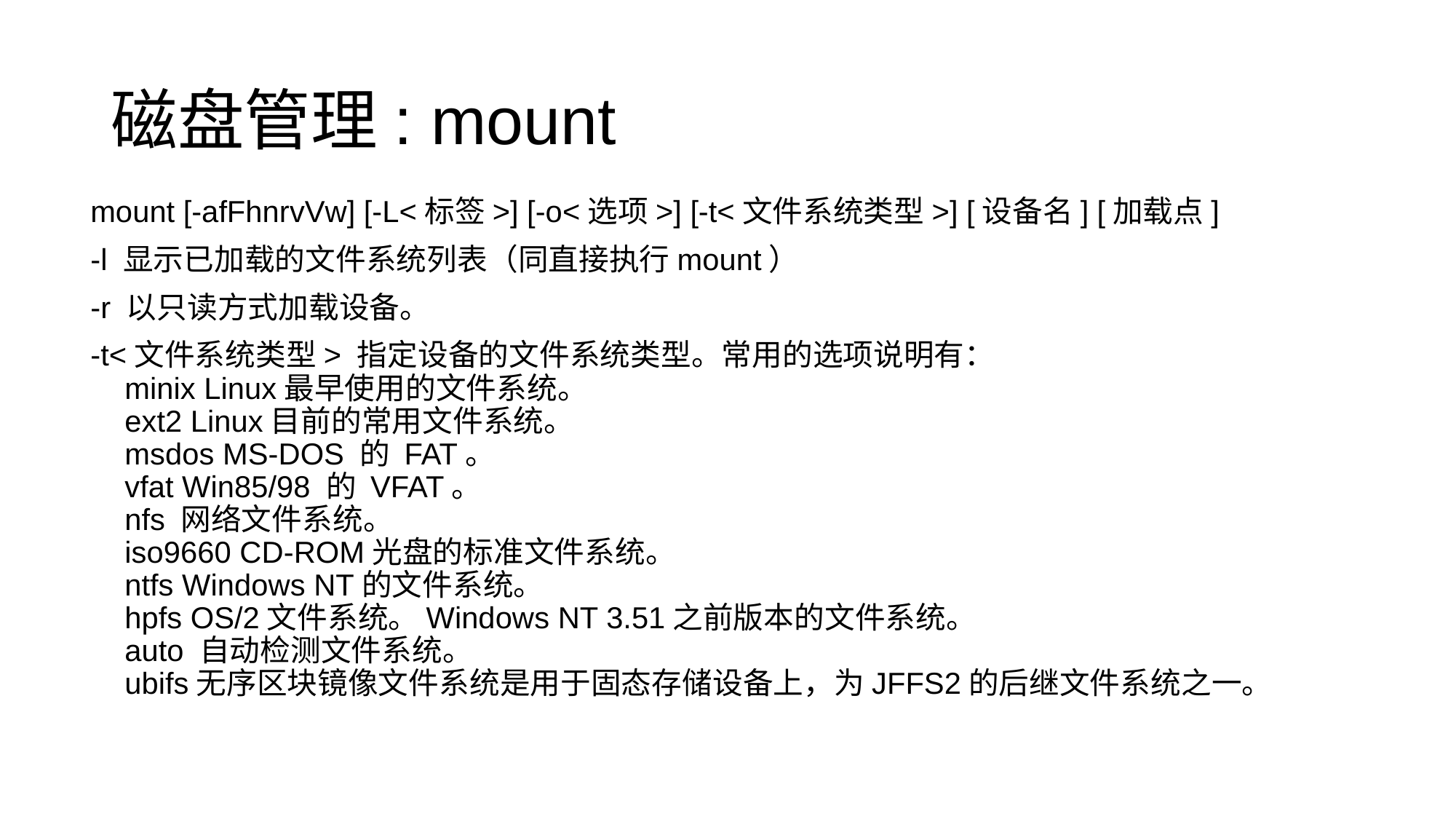

# 磁盘管理: mount
mount [-afFhnrvVw] [-L<标签>] [-o<选项>] [-t<文件系统类型>] [设备名] [加载点]
-l 显示已加载的文件系统列表（同直接执行mount）
-r 以只读方式加载设备。
-t<文件系统类型> 指定设备的文件系统类型。常用的选项说明有：
    minix Linux最早使用的文件系统。
    ext2 Linux目前的常用文件系统。
    msdos MS-DOS 的 FAT。
    vfat Win85/98 的 VFAT。
    nfs 网络文件系统。
    iso9660 CD-ROM光盘的标准文件系统。
    ntfs Windows NT的文件系统。
    hpfs OS/2文件系统。Windows NT 3.51之前版本的文件系统。
    auto 自动检测文件系统。
    ubifs无序区块镜像文件系统是用于固态存储设备上，为JFFS2的后继文件系统之一。